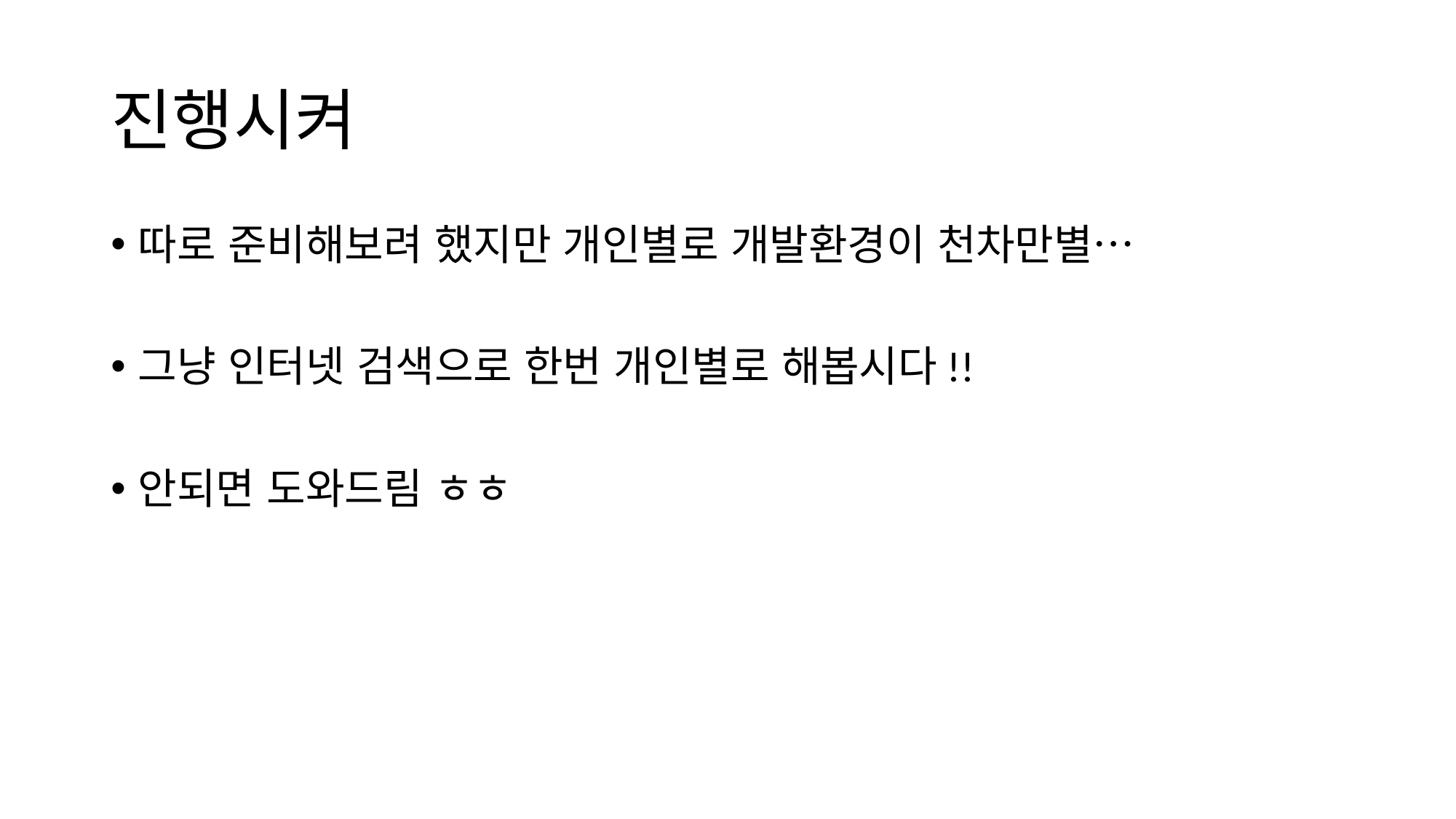

# 진행시켜
따로 준비해보려 했지만 개인별로 개발환경이 천차만별…

그냥 인터넷 검색으로 한번 개인별로 해봅시다!!

안되면 도와드림 ㅎㅎ